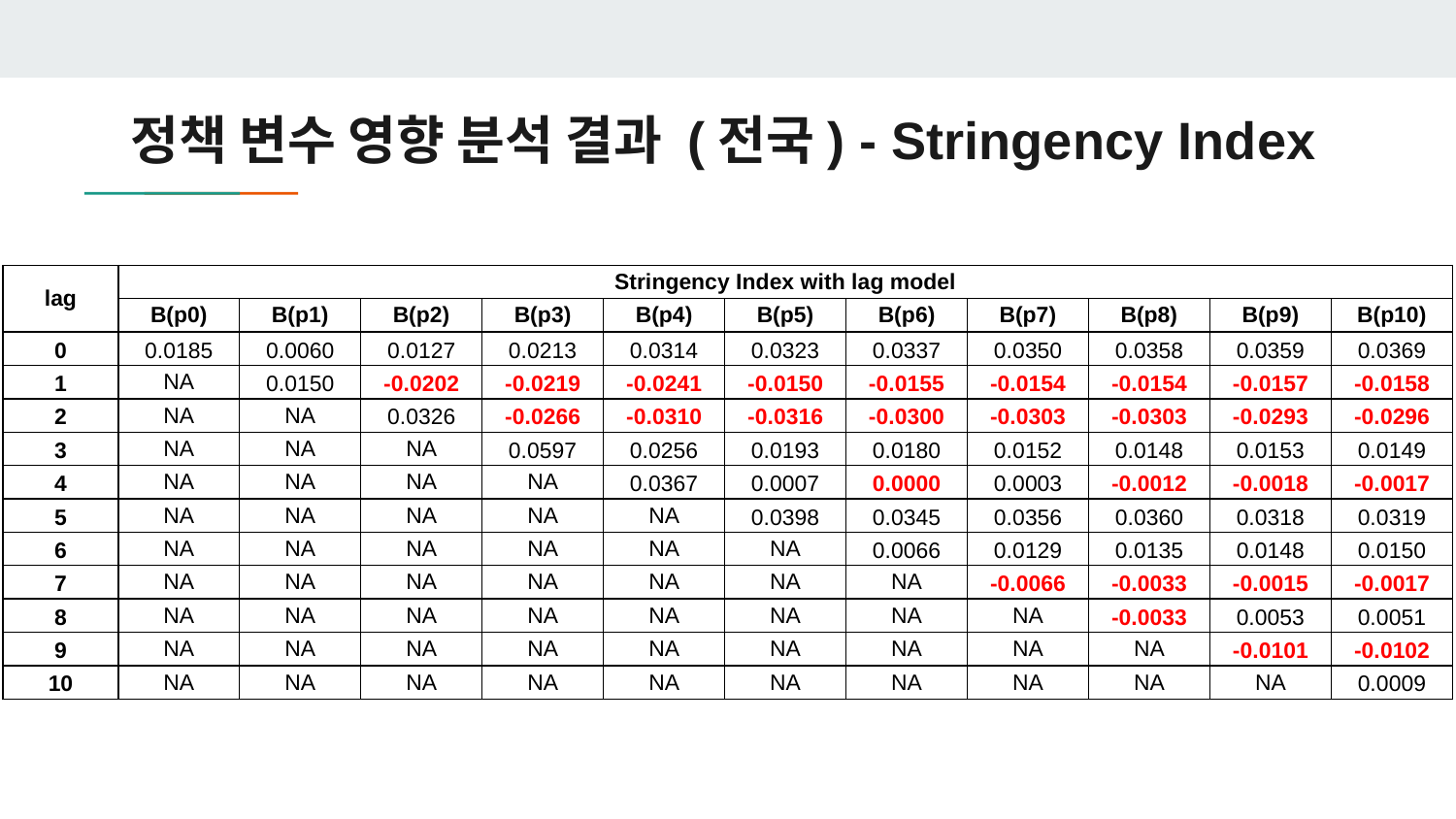

# 정책 변수 영향 분석 결과 (전국) - Stringency Index
| lag | Stringency Index with lag model |  |  |  |  |  |  |  |  |  |  |
| --- | --- | --- | --- | --- | --- | --- | --- | --- | --- | --- | --- |
|  | B(p0) | B(p1) | B(p2) | B(p3) | B(p4) | B(p5) | B(p6) | B(p7) | B(p8) | B(p9) | B(p10) |
| 0 | 0.0185 | 0.0060 | 0.0127 | 0.0213 | 0.0314 | 0.0323 | 0.0337 | 0.0350 | 0.0358 | 0.0359 | 0.0369 |
| 1 | NA | 0.0150 | -0.0202 | -0.0219 | -0.0241 | -0.0150 | -0.0155 | -0.0154 | -0.0154 | -0.0157 | -0.0158 |
| 2 | NA | NA | 0.0326 | -0.0266 | -0.0310 | -0.0316 | -0.0300 | -0.0303 | -0.0303 | -0.0293 | -0.0296 |
| 3 | NA | NA | NA | 0.0597 | 0.0256 | 0.0193 | 0.0180 | 0.0152 | 0.0148 | 0.0153 | 0.0149 |
| 4 | NA | NA | NA | NA | 0.0367 | 0.0007 | 0.0000 | 0.0003 | -0.0012 | -0.0018 | -0.0017 |
| 5 | NA | NA | NA | NA | NA | 0.0398 | 0.0345 | 0.0356 | 0.0360 | 0.0318 | 0.0319 |
| 6 | NA | NA | NA | NA | NA | NA | 0.0066 | 0.0129 | 0.0135 | 0.0148 | 0.0150 |
| 7 | NA | NA | NA | NA | NA | NA | NA | -0.0066 | -0.0033 | -0.0015 | -0.0017 |
| 8 | NA | NA | NA | NA | NA | NA | NA | NA | -0.0033 | 0.0053 | 0.0051 |
| 9 | NA | NA | NA | NA | NA | NA | NA | NA | NA | -0.0101 | -0.0102 |
| 10 | NA | NA | NA | NA | NA | NA | NA | NA | NA | NA | 0.0009 |